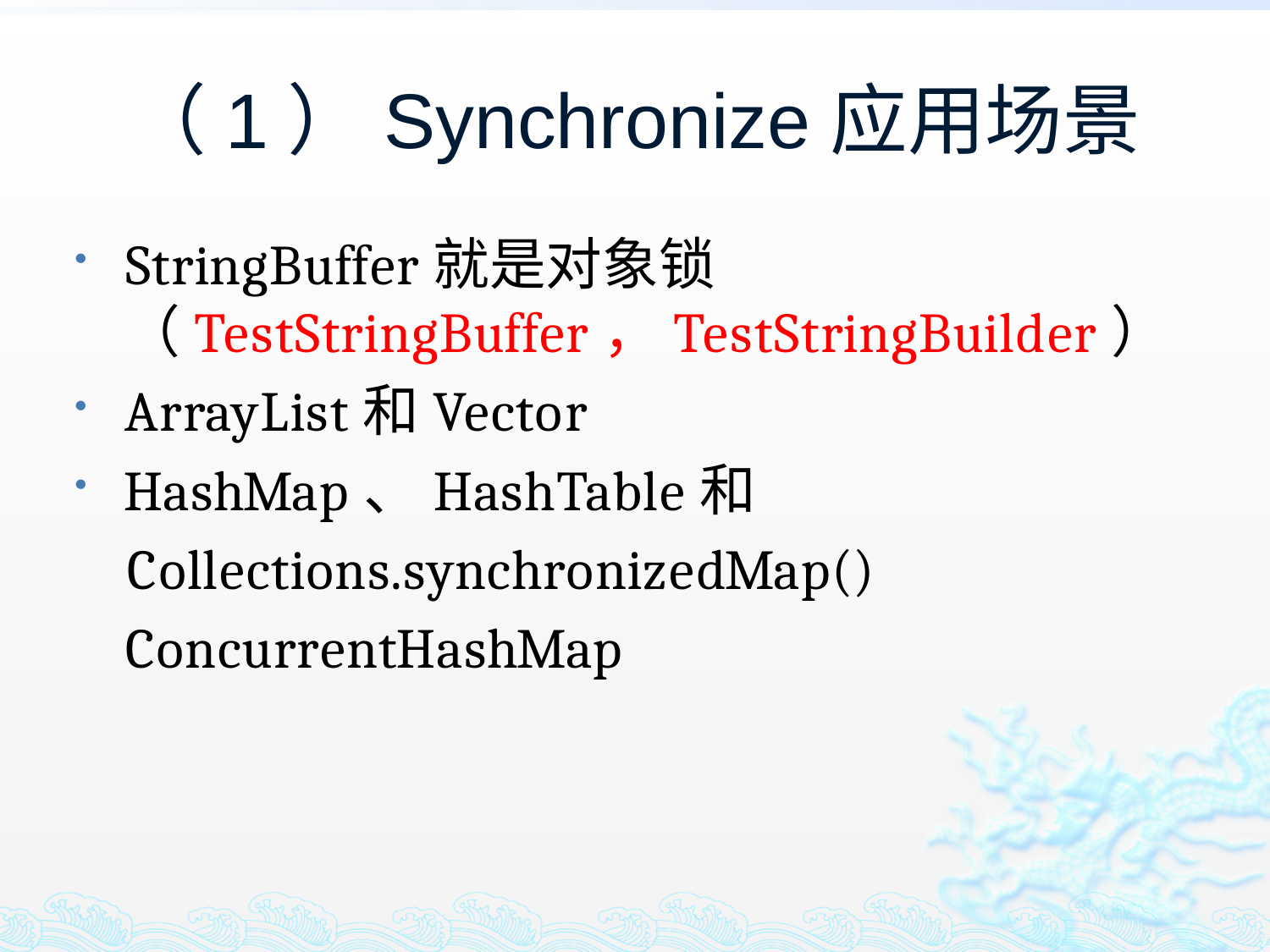

# （1）Synchronize应用场景
StringBuffer就是对象锁（TestStringBuffer，TestStringBuilder）
ArrayList和Vector
HashMap、HashTable和
    Collections.synchronizedMap()
	ConcurrentHashMap